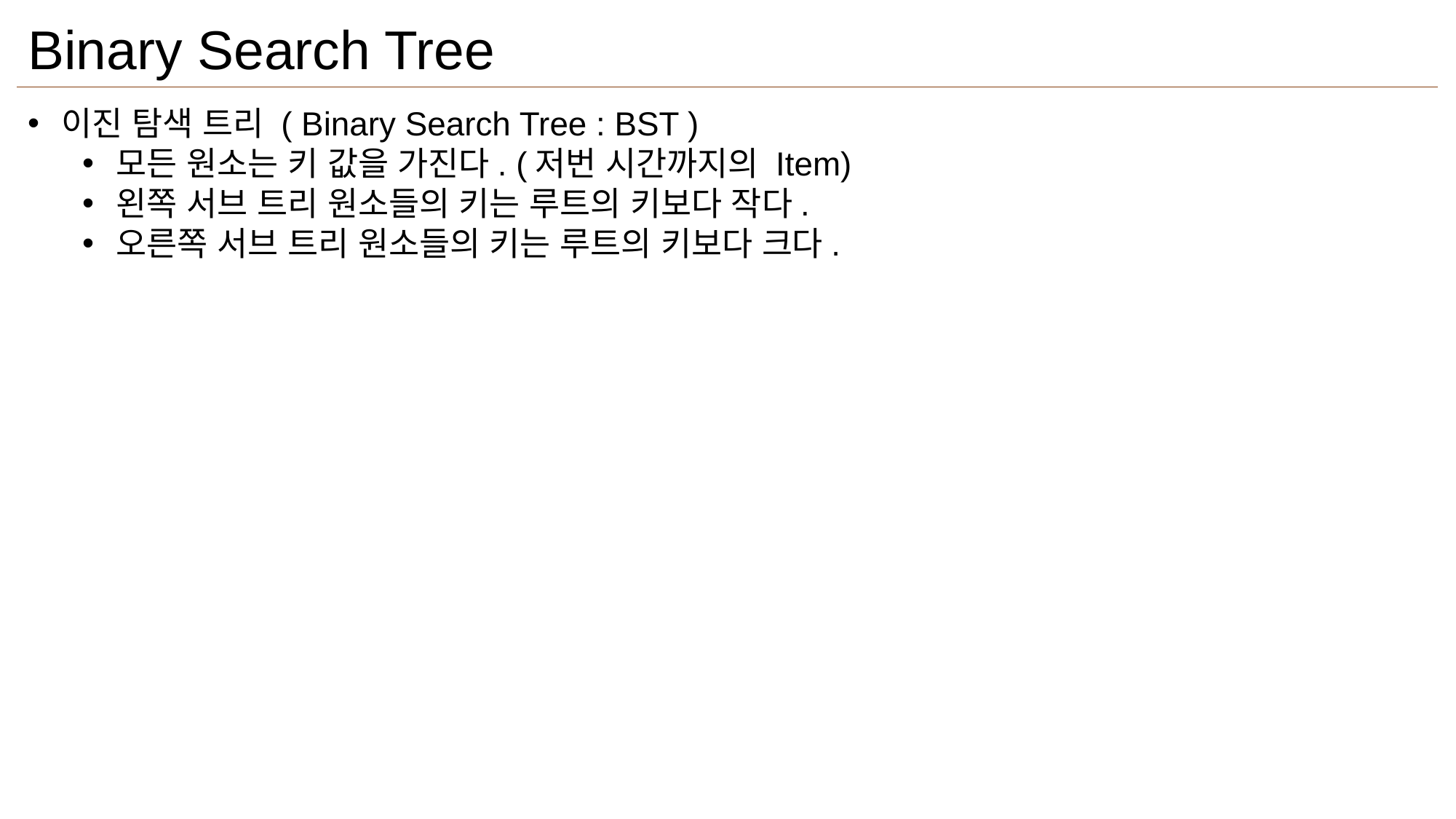

Binary Search Tree
이진 탐색 트리 ( Binary Search Tree : BST )
모든 원소는 키 값을 가진다. (저번 시간까지의 Item)
왼쪽 서브 트리 원소들의 키는 루트의 키보다 작다.
오른쪽 서브 트리 원소들의 키는 루트의 키보다 크다.